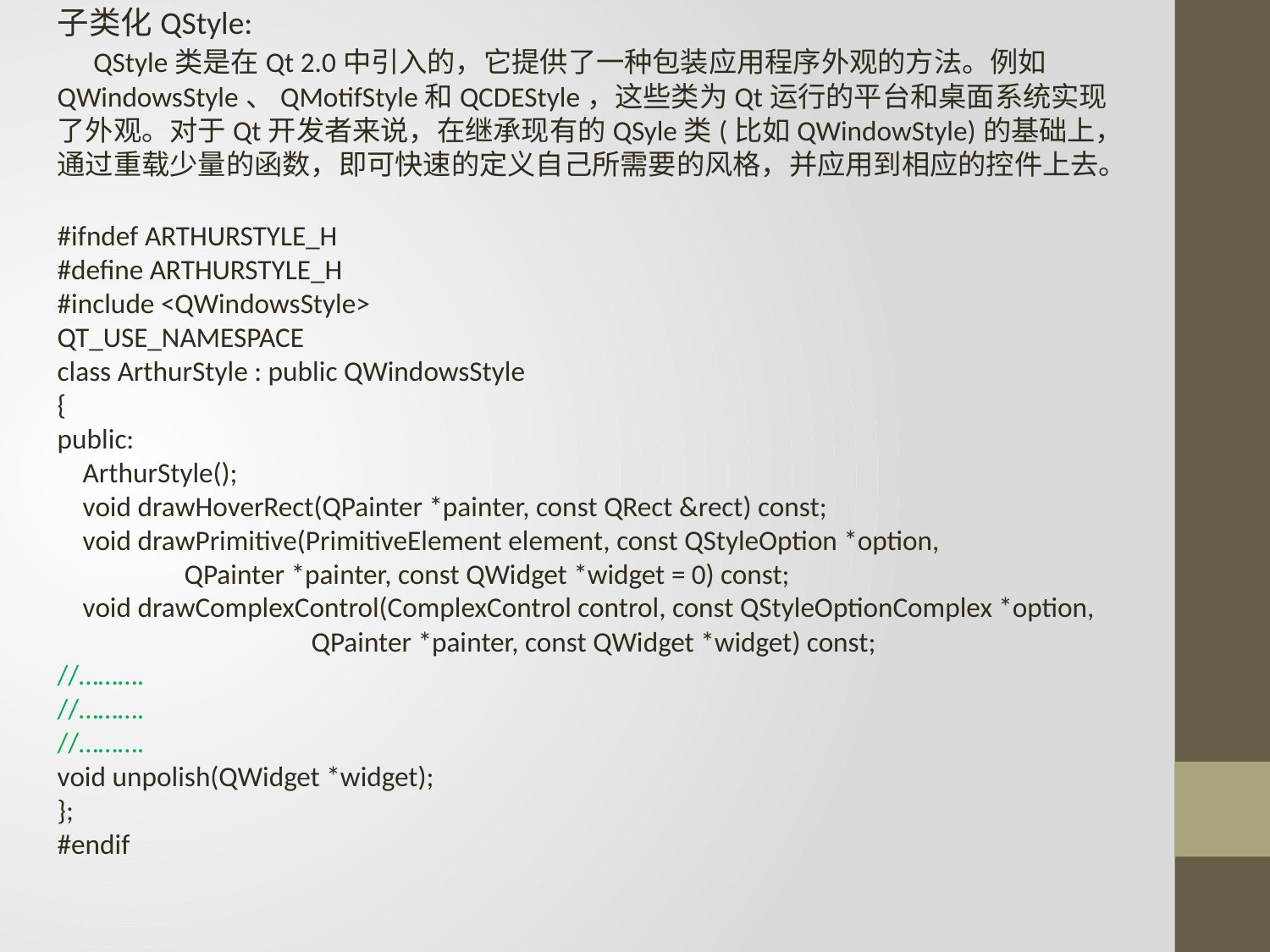

子类化QStyle:
     QStyle类是在Qt 2.0中引入的，它提供了一种包装应用程序外观的方法。例如QWindowsStyle、QMotifStyle和QCDEStyle，这些类为Qt运行的平台和桌面系统实现了外观。对于Qt开发者来说，在继承现有的QSyle类(比如QWindowStyle)的基础上，通过重载少量的函数，即可快速的定义自己所需要的风格，并应用到相应的控件上去。

#ifndef ARTHURSTYLE_H
#define ARTHURSTYLE_H
#include <QWindowsStyle>
QT_USE_NAMESPACE
class ArthurStyle : public QWindowsStyle
{
public:
    ArthurStyle();
    void drawHoverRect(QPainter *painter, const QRect &rect) const;
    void drawPrimitive(PrimitiveElement element, const QStyleOption *option,                       	QPainter *painter, const QWidget *widget = 0) const;
    void drawComplexControl(ComplexControl control, const QStyleOptionComplex *option,                            	QPainter *painter, const QWidget *widget) const;
//……….
//……….
//……….
void unpolish(QWidget *widget);
};
#endif